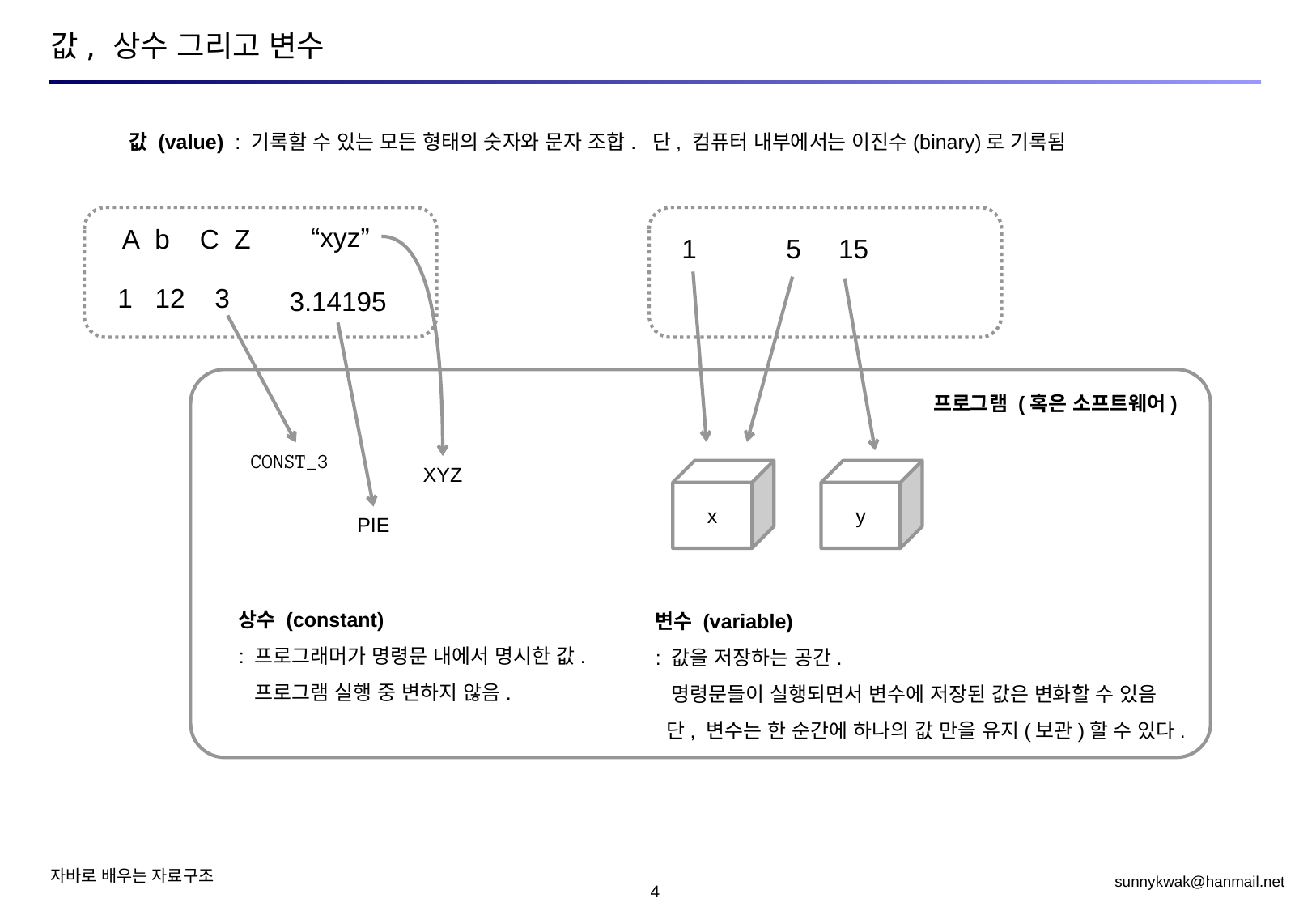

# 값, 상수 그리고 변수
값 (value)  : 기록할 수 있는 모든 형태의 숫자와 문자 조합.  단, 컴퓨터 내부에서는 이진수(binary)로 기록됨

“xyz”
A  b    C  Z
1            5     15
1   12    3
3.14195

프로그램 (혹은 소프트웨어)
CONST_3
XYZ
x
y
PIE
상수 (constant)
: 프로그래머가 명령문 내에서 명시한 값.
  프로그램 실행 중 변하지 않음.
변수 (variable)
: 값을 저장하는 공간.
  명령문들이 실행되면서 변수에 저장된 값은 변화할 수 있음
  단, 변수는 한 순간에 하나의 값 만을 유지(보관)할 수 있다.